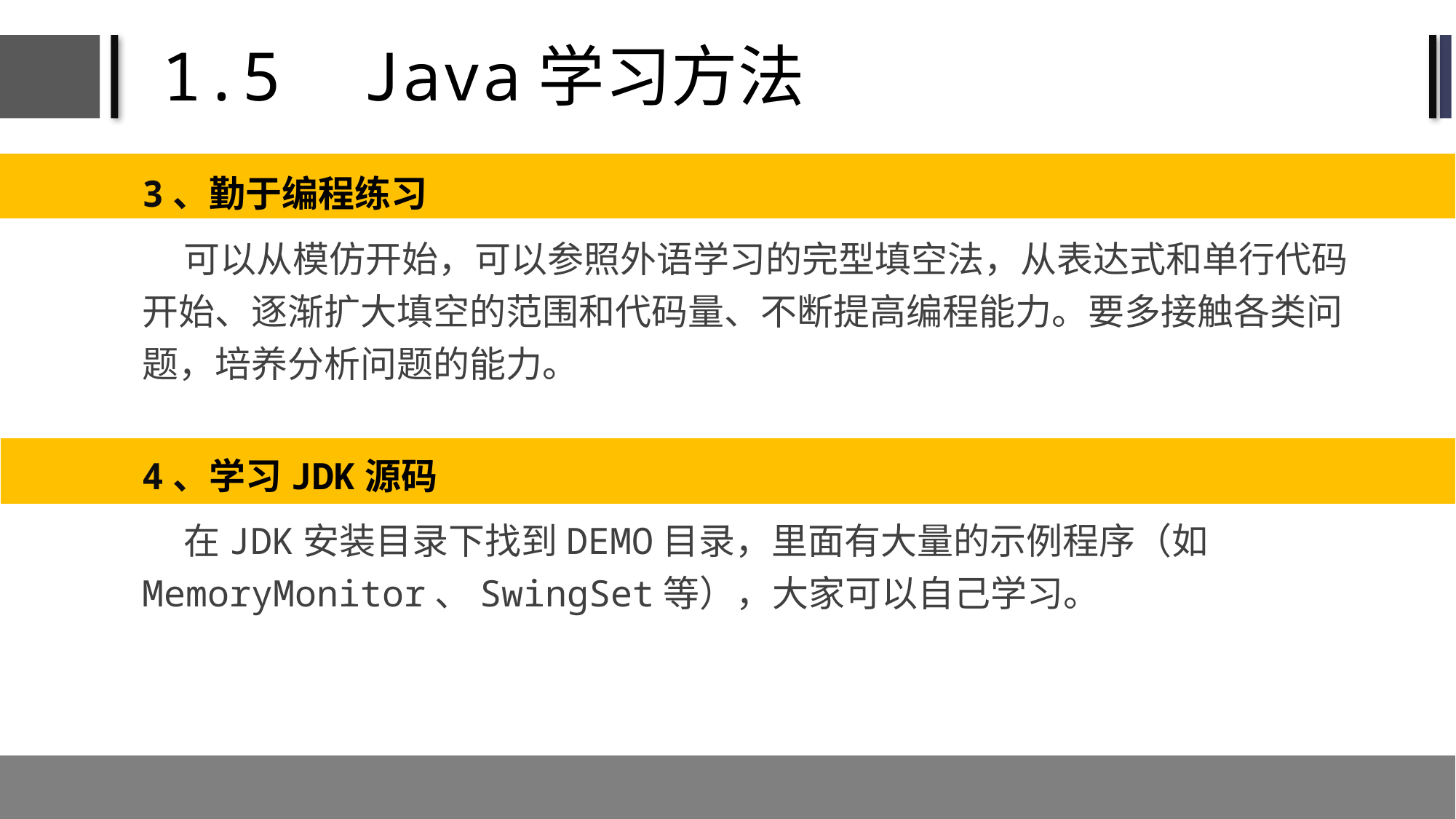

# 1.5  Java学习方法

3、勤于编程练习
    可以从模仿开始，可以参照外语学习的完型填空法，从表达式和单行代码开始、逐渐扩大填空的范围和代码量、不断提高编程能力。要多接触各类问题，培养分析问题的能力。
4、学习JDK源码

    在JDK安装目录下找到DEMO目录，里面有大量的示例程序（如MemoryMonitor、SwingSet等），大家可以自己学习。